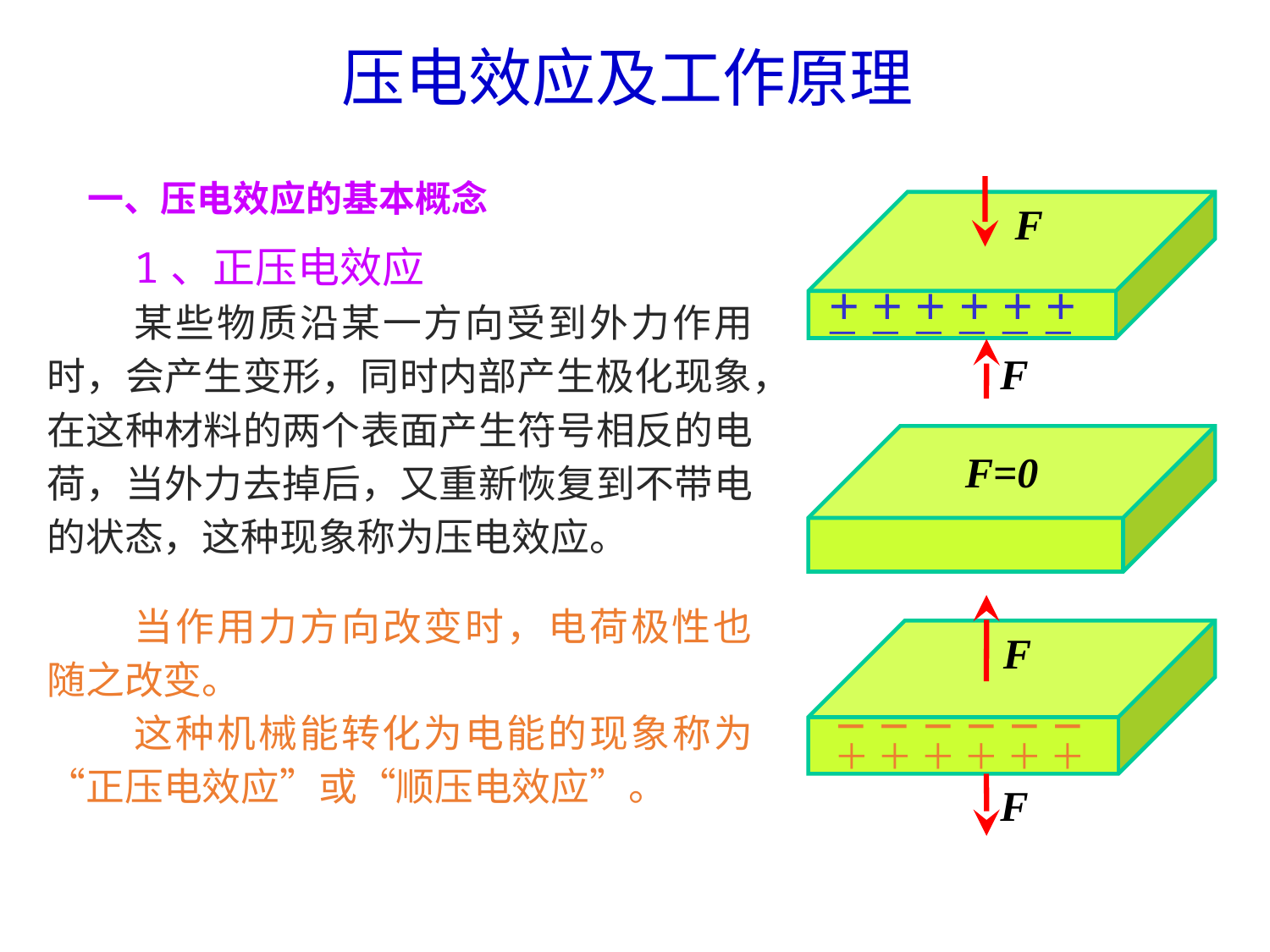

压电效应及工作原理
一、压电效应的基本概念

F
＋ ＋ ＋ ＋ ＋ ＋
－ － － － － －

F
1、正压电效应
某些物质沿某一方向受到外力作用时，会产生变形，同时内部产生极化现象，在这种材料的两个表面产生符号相反的电荷，当外力去掉后，又重新恢复到不带电的状态，这种现象称为压电效应。

F=0
当作用力方向改变时，电荷极性也随之改变。
这种机械能转化为电能的现象称为“正压电效应”或“顺压电效应”。

F
－ － － － － －
＋ ＋ ＋ ＋ ＋ ＋

F